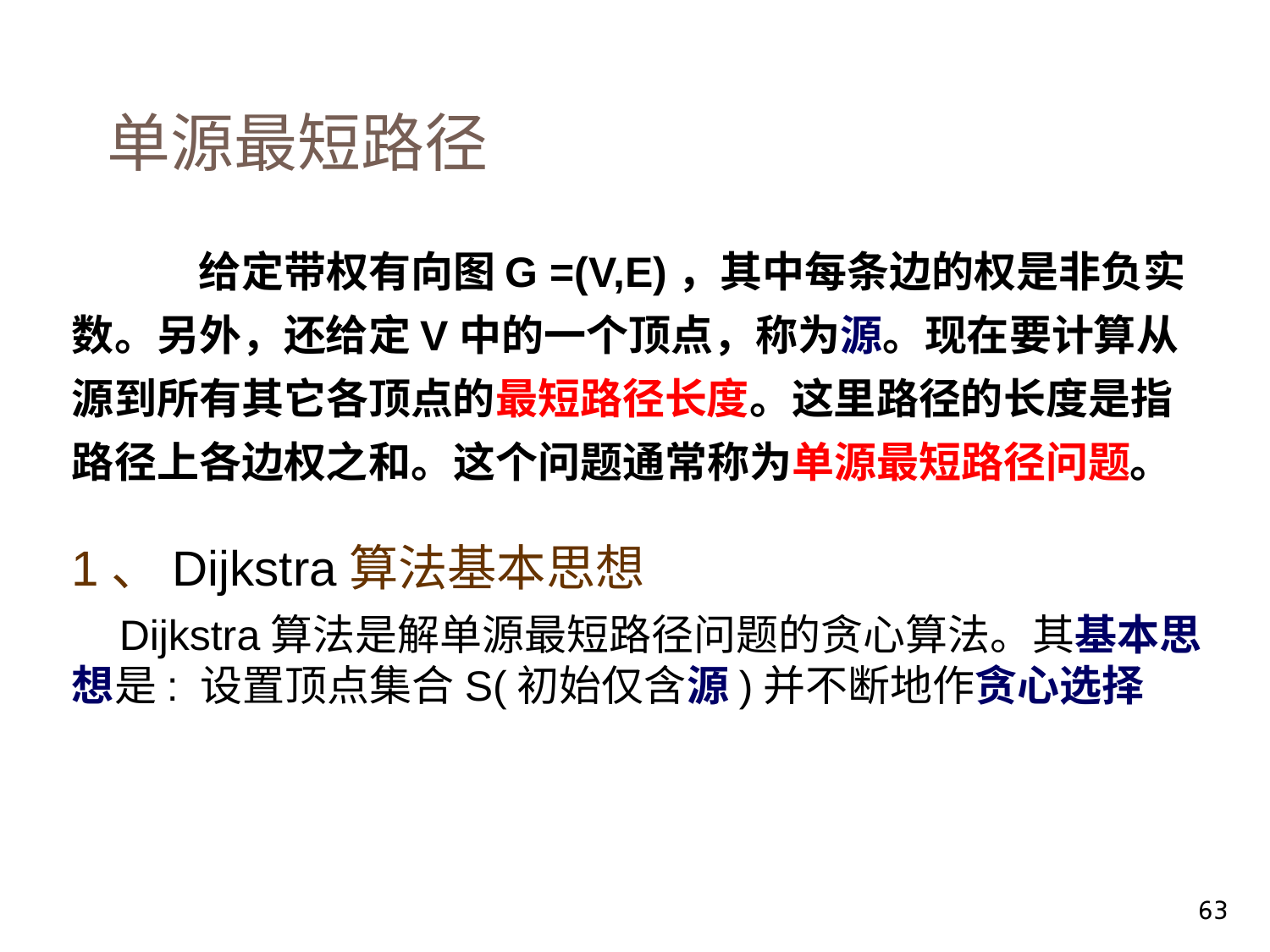

单源最短路径
		给定带权有向图G =(V,E)，其中每条边的权是非负实数。另外，还给定V中的一个顶点，称为源。现在要计算从源到所有其它各顶点的最短路径长度。这里路径的长度是指路径上各边权之和。这个问题通常称为单源最短路径问题。

	1、Dijkstra算法基本思想
	    Dijkstra算法是解单源最短路径问题的贪心算法。其基本思想是: 设置顶点集合S(初始仅含源)并不断地作贪心选择

63